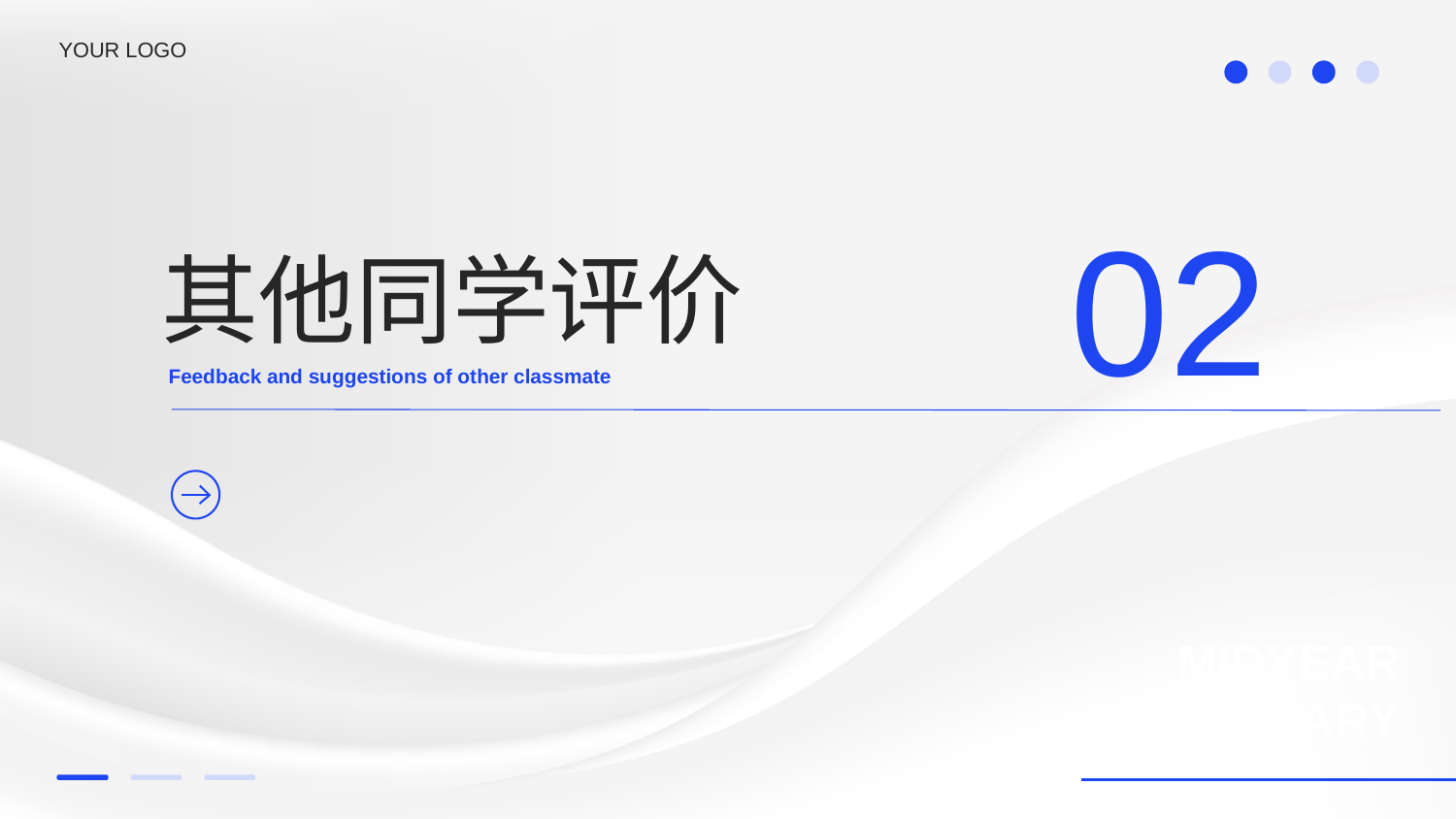

YOUR LOGO

02
其他同学评价
Feedback and suggestions of other classmate

MIDYEAR SUMMARY